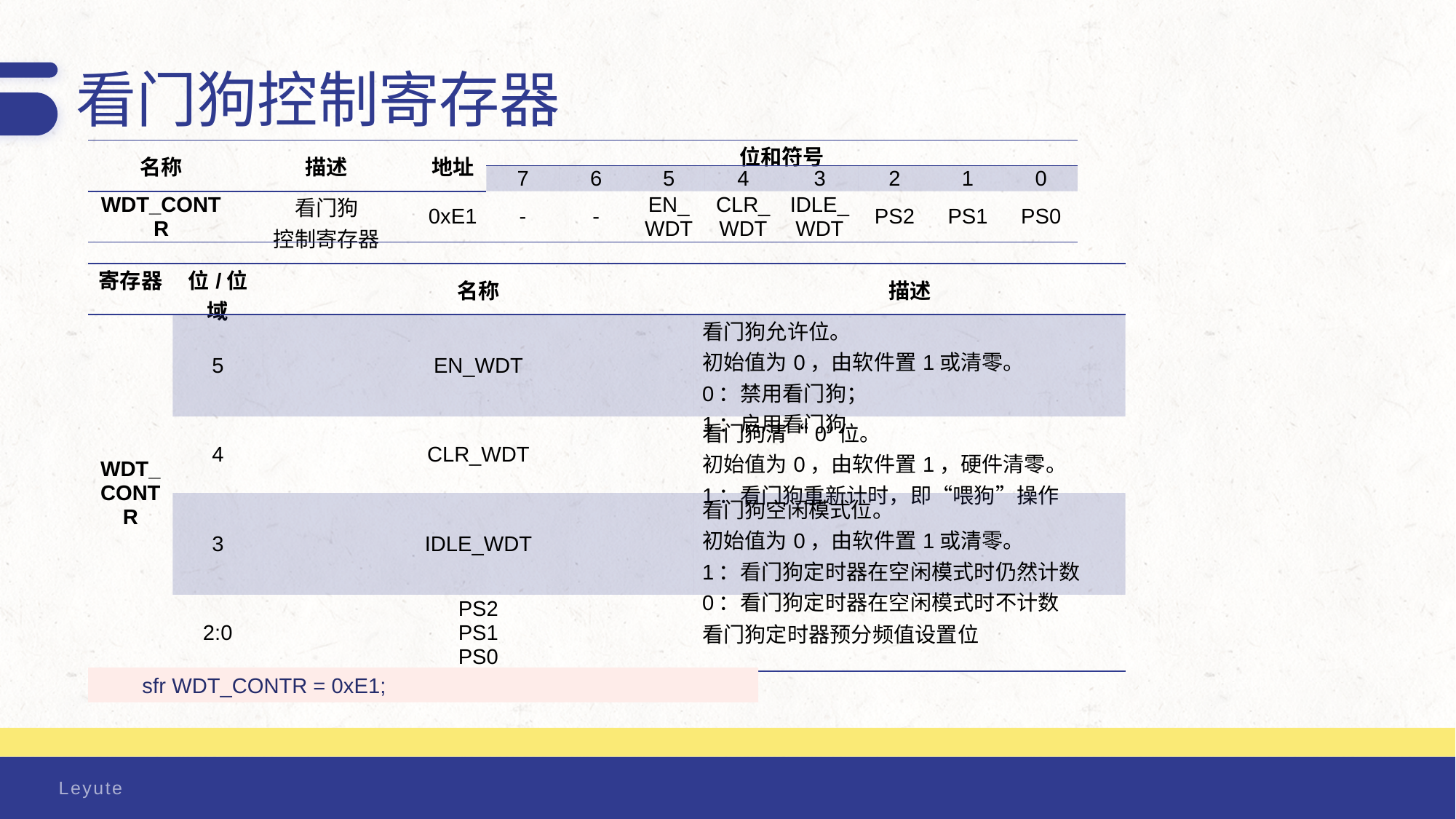

看门狗控制寄存器
| 名称 | 描述 | 地址 | 位和符号 |  |  |  |  |  |  |  |
| --- | --- | --- | --- | --- | --- | --- | --- | --- | --- | --- |
|  |  |  | 7 | 6 | 5 | 4 | 3 | 2 | 1 | 0 |
| WDT\_CONTR | 看门狗 控制寄存器 | 0xE1 | - | - | EN\_ WDT | CLR\_ WDT | IDLE\_ WDT | PS2 | PS1 | PS0 |
| 寄存器 | 位/位域 | 名称 | 描述 |
| --- | --- | --- | --- |
| WDT\_ CONTR | 5 | EN\_WDT | 看门狗允许位。 初始值为0，由软件置1或清零。 0：禁用看门狗； 1：启用看门狗 |
|  | 4 | CLR\_WDT | 看门狗清“0”位。 初始值为0，由软件置1，硬件清零。 1：看门狗重新计时，即“喂狗”操作 |
|  | 3 | IDLE\_WDT | 看门狗空闲模式位。 初始值为0，由软件置1或清零。 1：看门狗定时器在空闲模式时仍然计数 0：看门狗定时器在空闲模式时不计数 |
|  | 2:0 | PS2 PS1 PS0 | 看门狗定时器预分频值设置位 |
sfr WDT_CONTR = 0xE1;